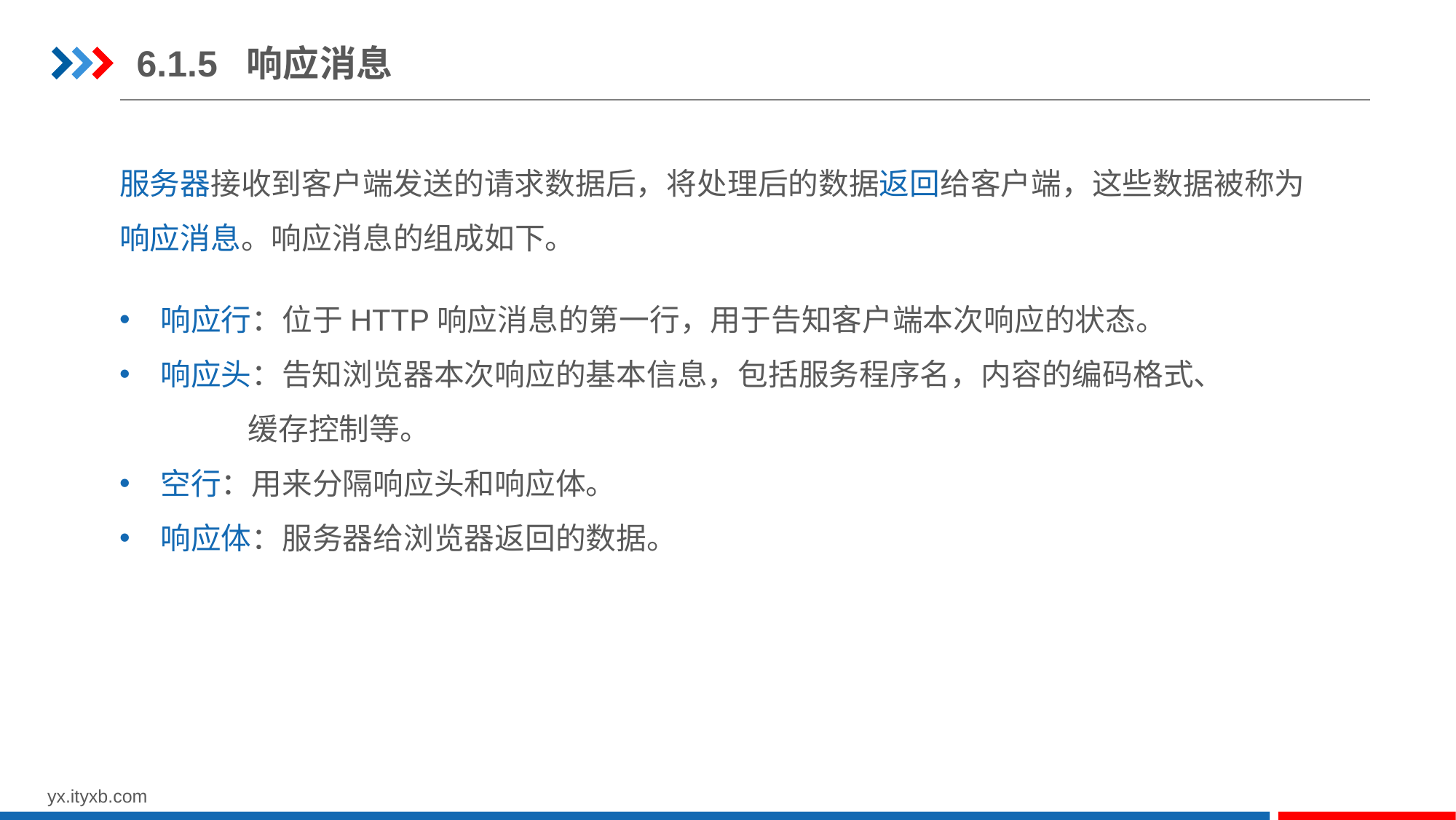

6.1.5  响应消息
服务器接收到客户端发送的请求数据后，将处理后的数据返回给客户端，这些数据被称为响应消息。响应消息的组成如下。

响应行：位于HTTP响应消息的第一行，用于告知客户端本次响应的状态。
响应头：告知浏览器本次响应的基本信息，包括服务程序名，内容的编码格式、
                  缓存控制等。
空行：用来分隔响应头和响应体。
响应体：服务器给浏览器返回的数据。